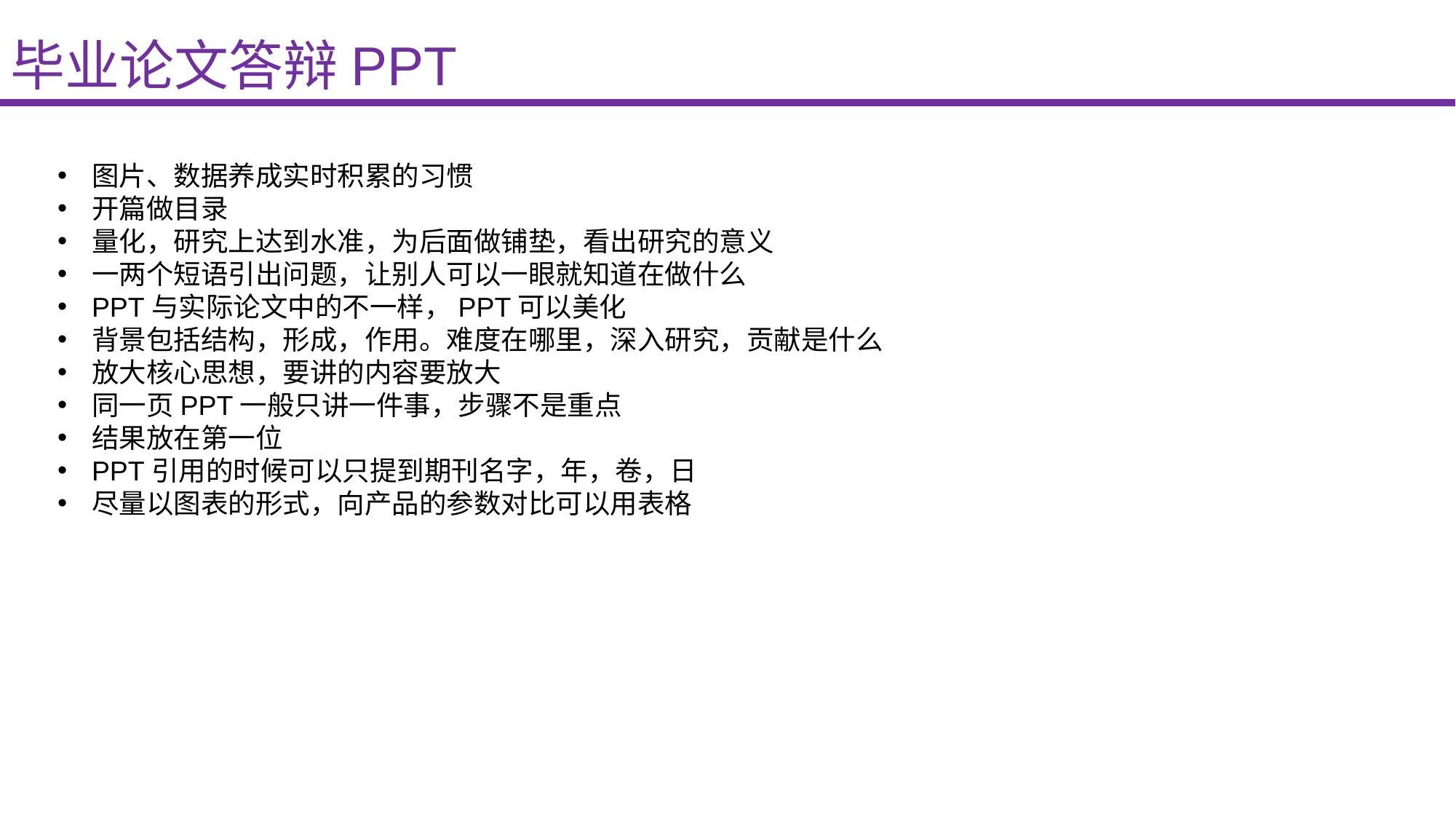

毕业论文答辩PPT
图片、数据养成实时积累的习惯
开篇做目录
量化，研究上达到水准，为后面做铺垫，看出研究的意义
一两个短语引出问题，让别人可以一眼就知道在做什么
PPT与实际论文中的不一样，PPT可以美化
背景包括结构，形成，作用。难度在哪里，深入研究，贡献是什么
放大核心思想，要讲的内容要放大
同一页PPT一般只讲一件事，步骤不是重点
结果放在第一位
PPT引用的时候可以只提到期刊名字，年，卷，日
尽量以图表的形式，向产品的参数对比可以用表格